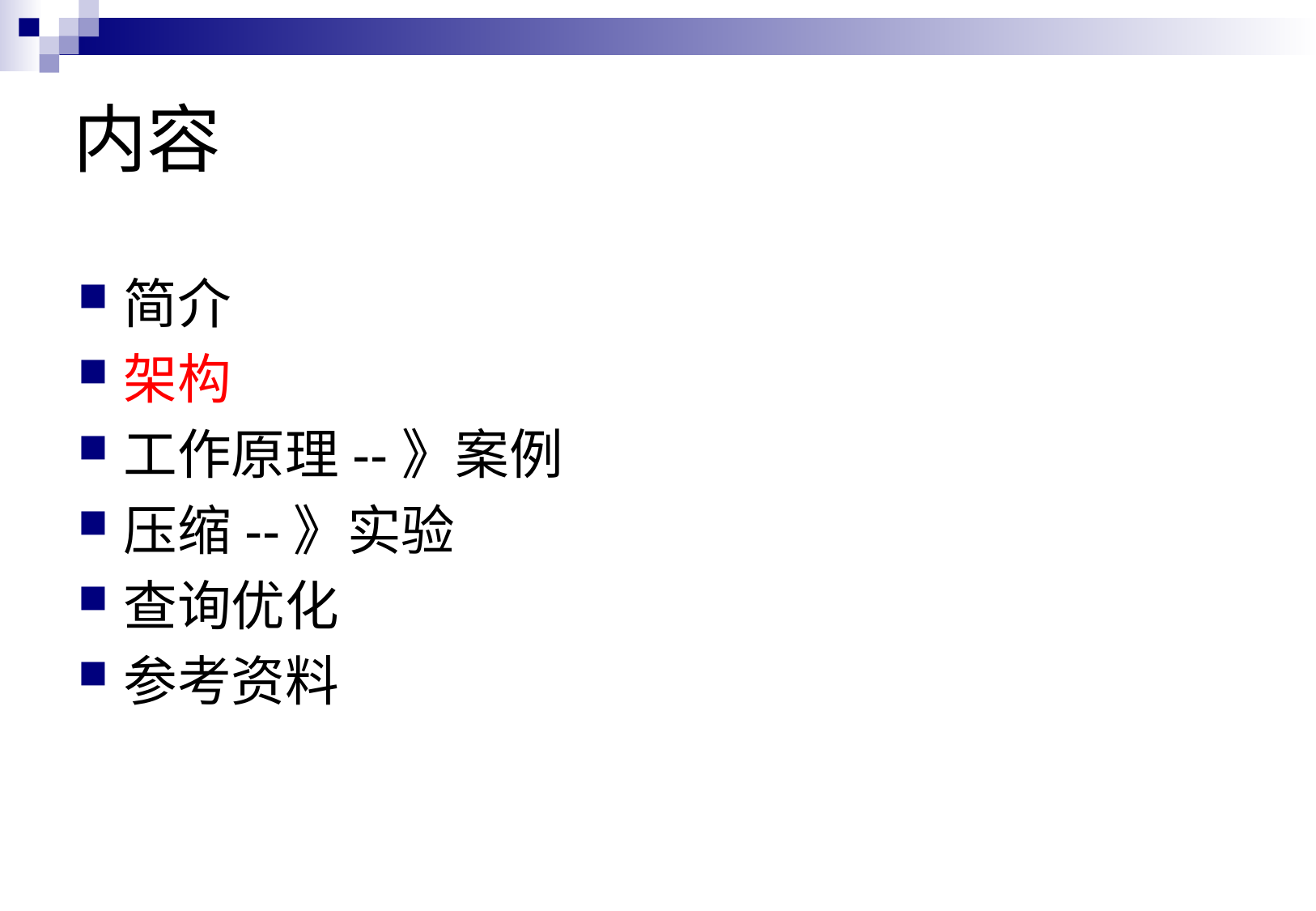

# 内容
简介
架构
工作原理--》案例
压缩--》实验
查询优化
参考资料